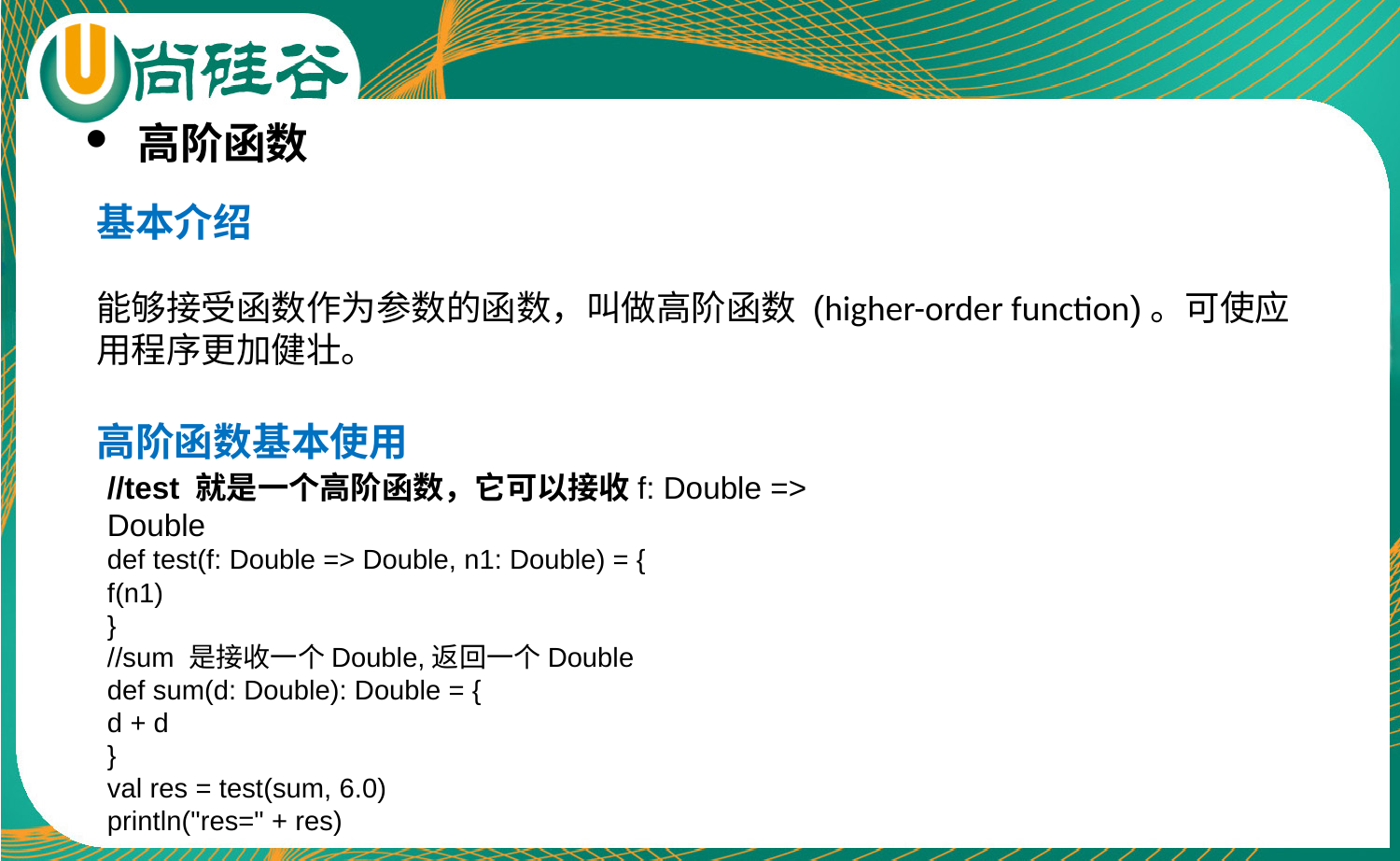

高阶函数

基本介绍

能够接受函数作为参数的函数，叫做高阶函数 (higher-order function)。可使应用程序更加健壮。

高阶函数基本使用

//test 就是一个高阶函数，它可以接收f: Double => Double
def test(f: Double => Double, n1: Double) = {
f(n1)
}
//sum 是接收一个Double,返回一个Double
def sum(d: Double): Double = {
d + d
}
val res = test(sum, 6.0)
println("res=" + res)